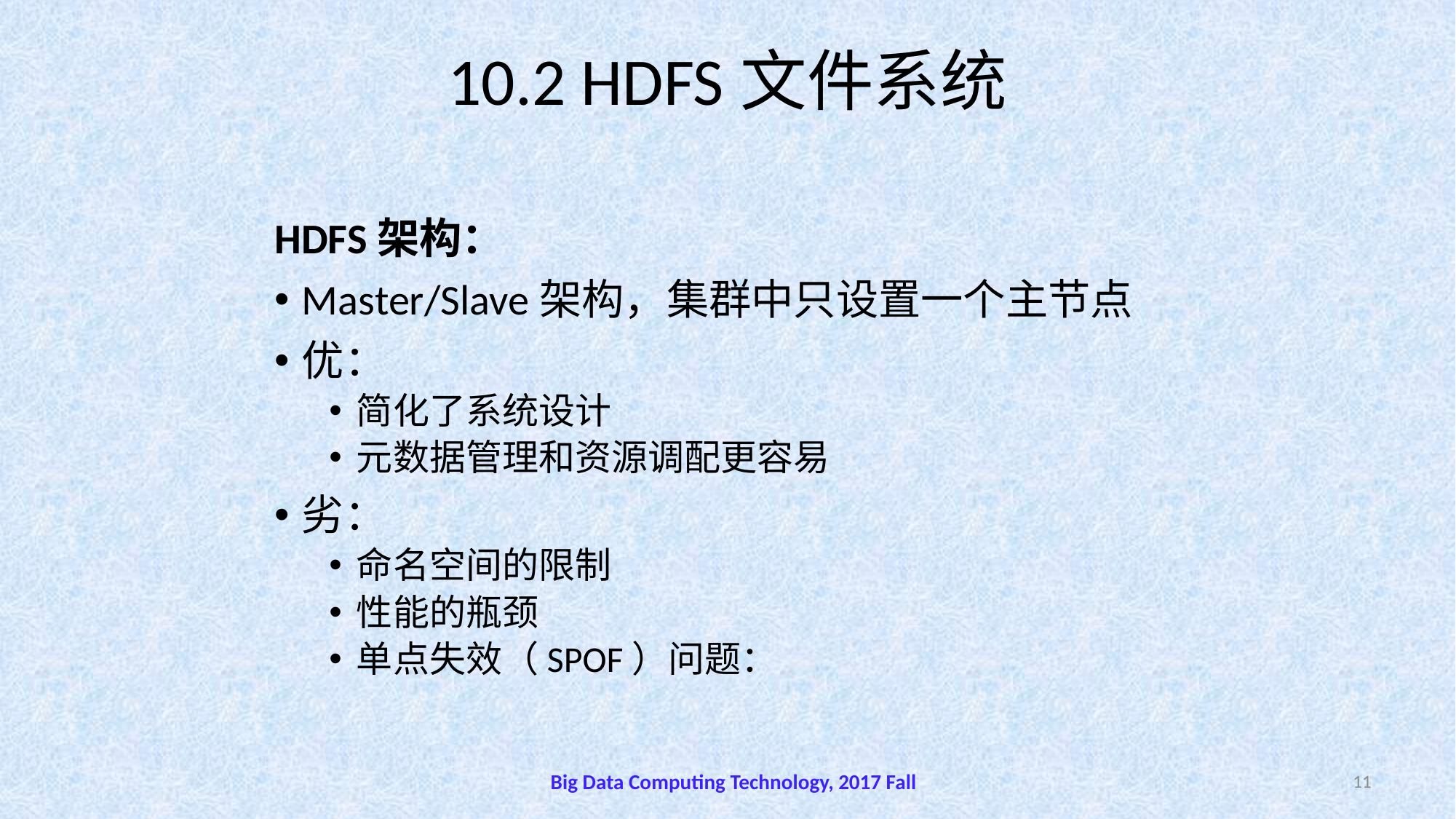

# 10.2 HDFS文件系统
HDFS架构：
Master/Slave架构，集群中只设置一个主节点
优：
简化了系统设计
元数据管理和资源调配更容易
劣：
命名空间的限制
性能的瓶颈
单点失效（SPOF）问题：
Big Data Computing Technology, 2017 Fall
11